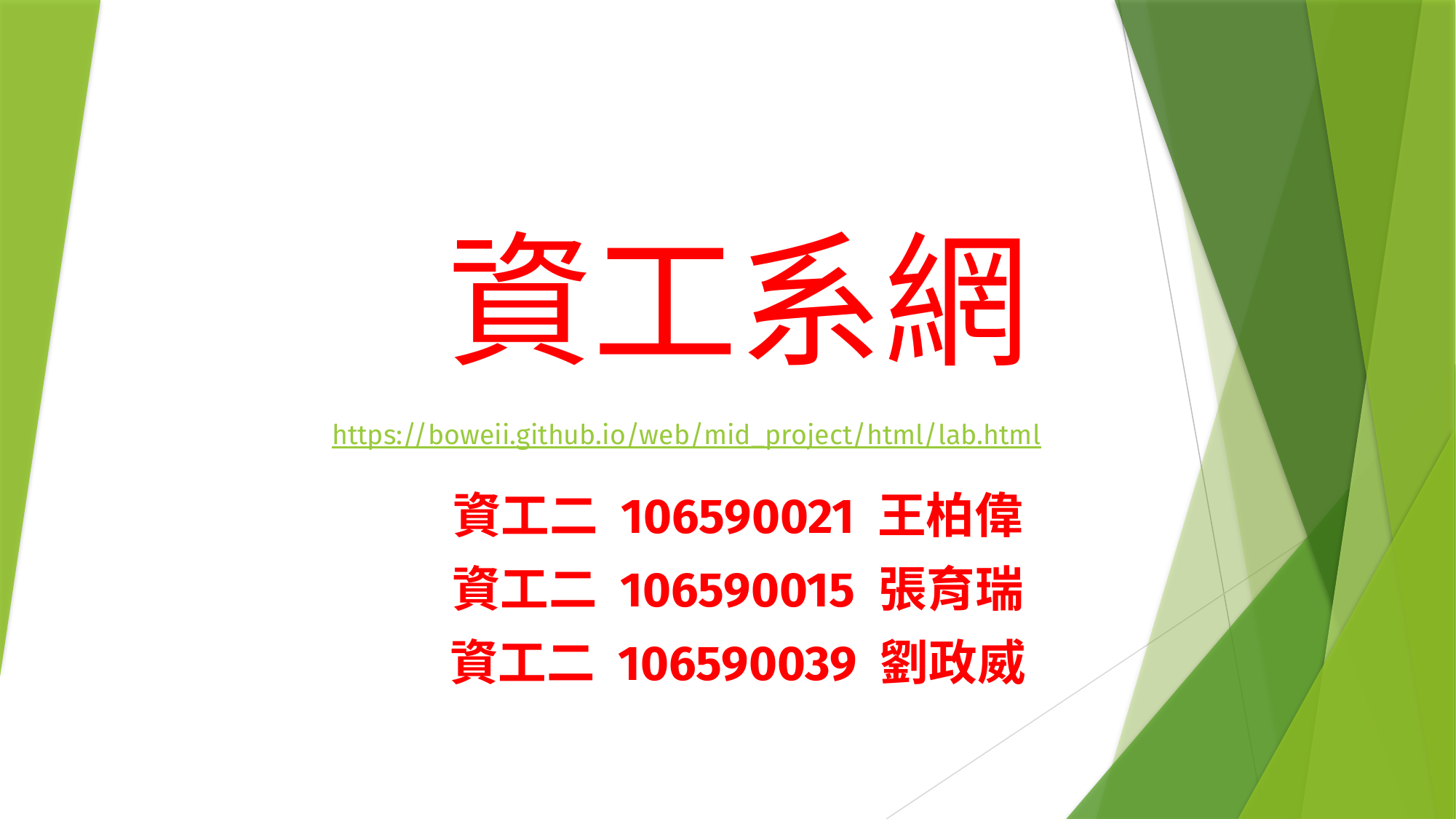

# 資工系網
https://boweii.github.io/web/mid_project/html/lab.html
資工二 106590021 王柏偉
資工二 106590015 張育瑞
資工二 106590039 劉政威